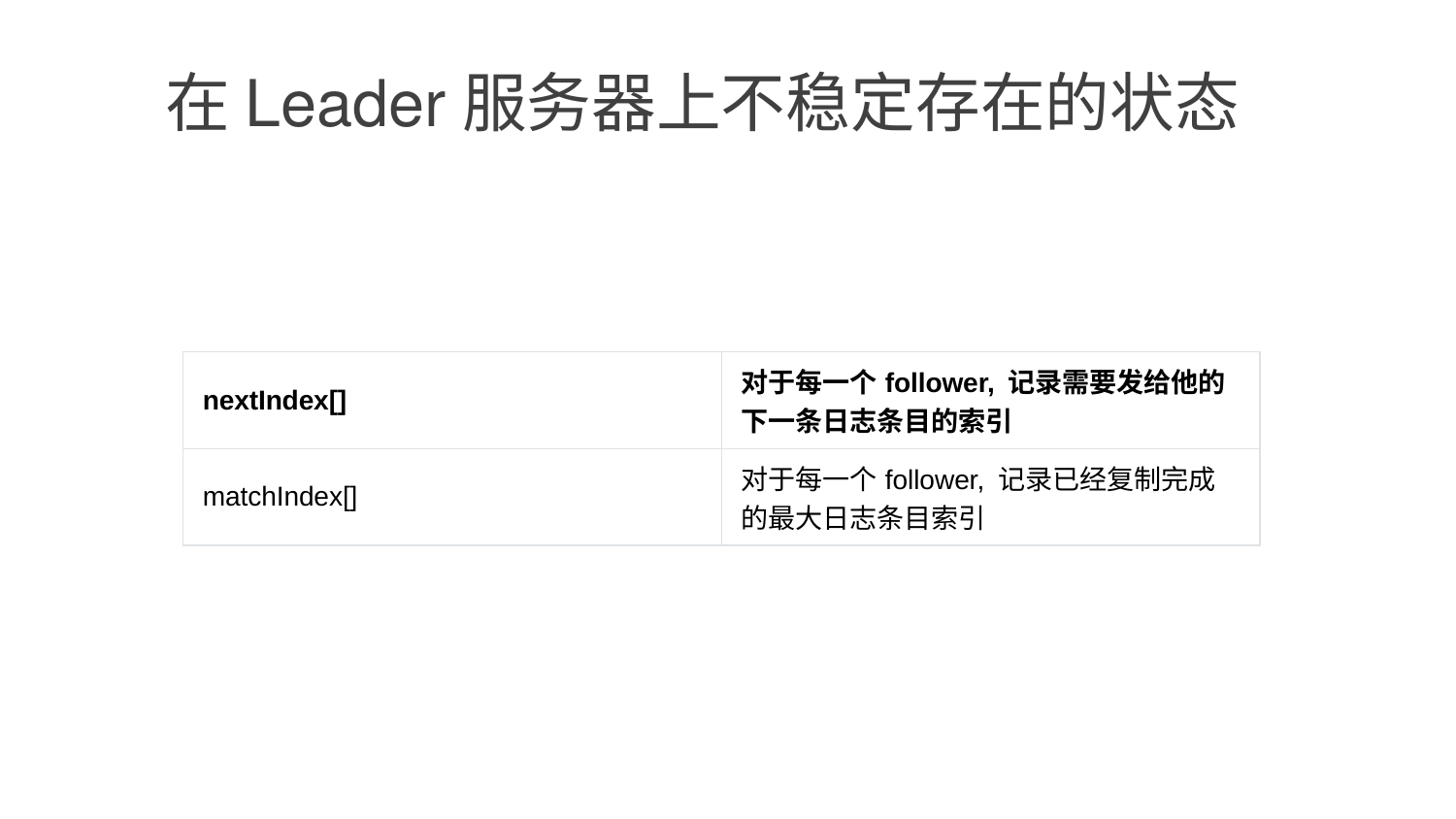

在Leader服务器上不稳定存在的状态
| nextIndex[] | 对于每一个follower, 记录需要发给他的下一条日志条目的索引 |
| --- | --- |
| matchIndex[] | 对于每一个follower, 记录已经复制完成的最大日志条目索引 |